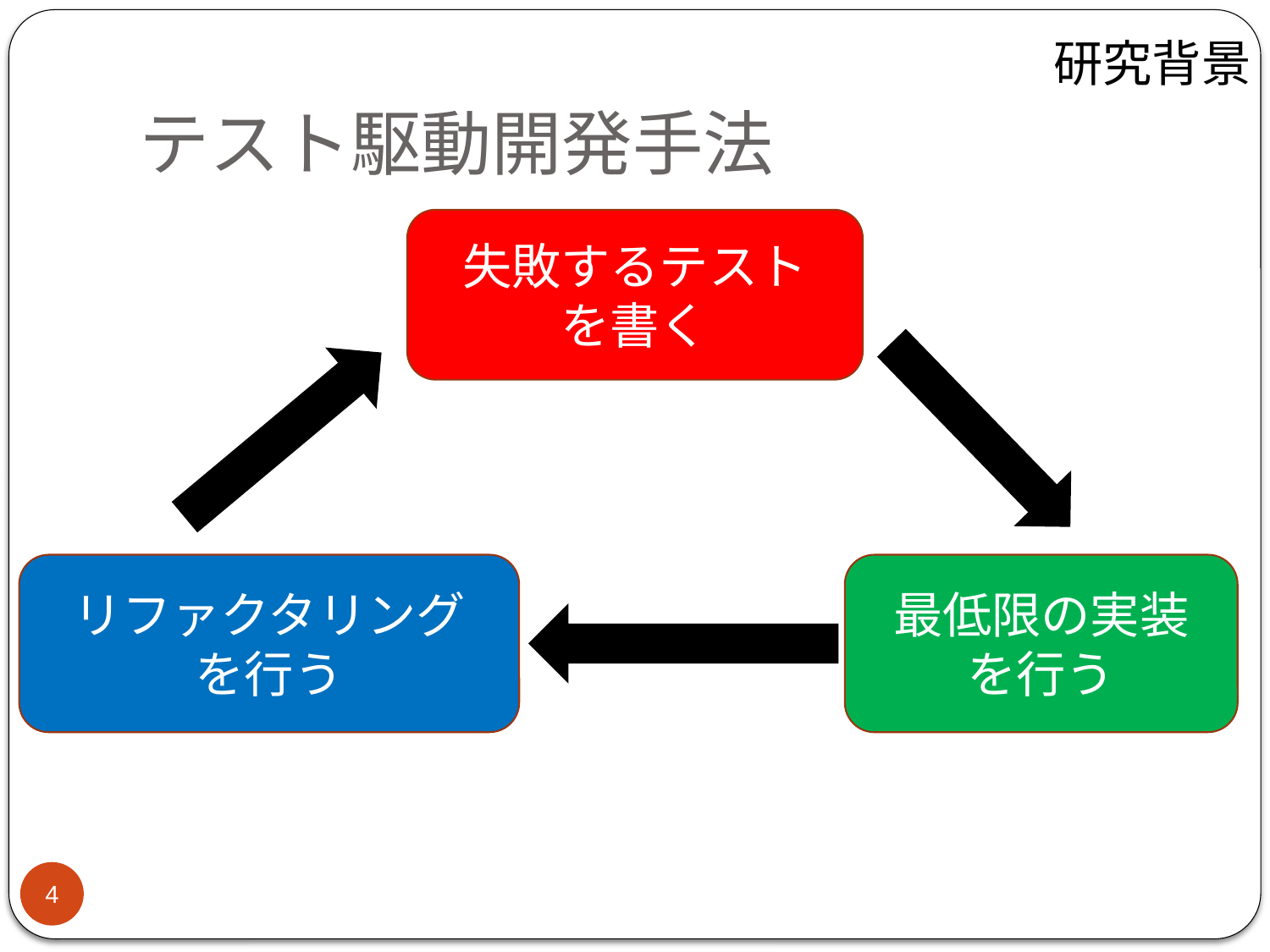

研究背景
# テスト駆動開発手法
失敗するテスト
を書く

リファクタリング
を行う
最低限の実装
を行う

4